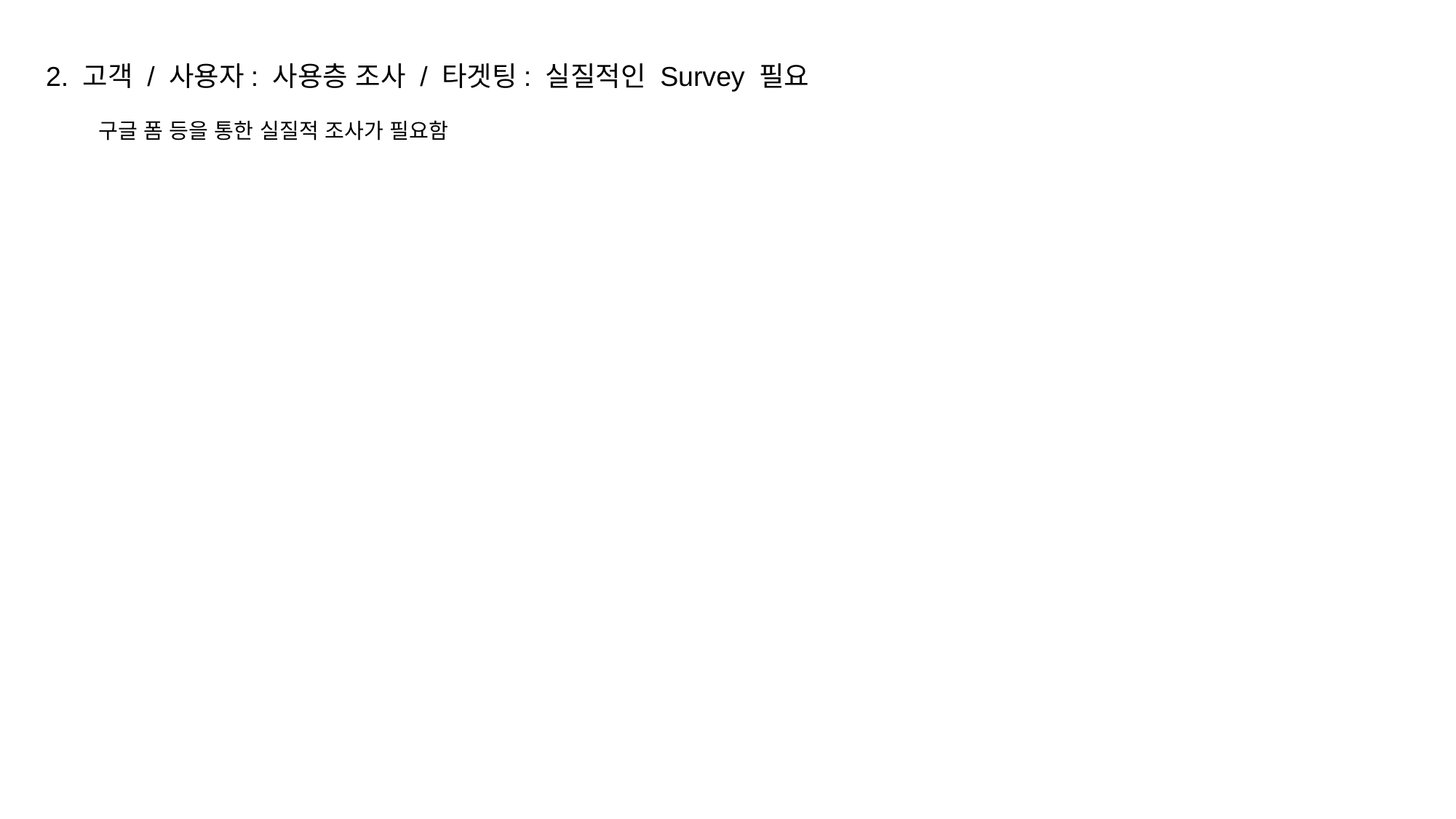

2. 고객 / 사용자: 사용층 조사 / 타겟팅: 실질적인 Survey 필요
구글 폼 등을 통한 실질적 조사가 필요함